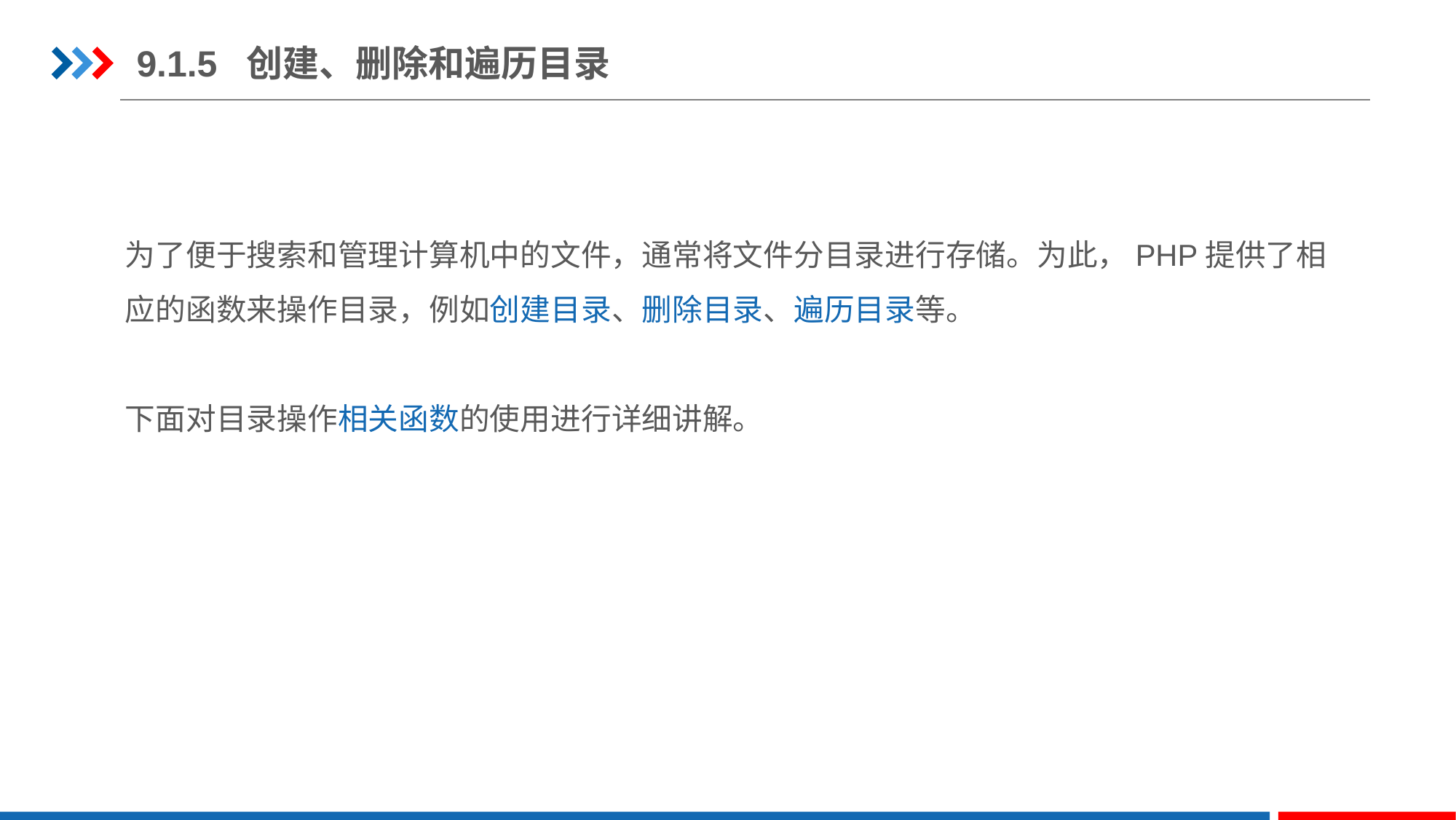

9.1.5  创建、删除和遍历目录
为了便于搜索和管理计算机中的文件，通常将文件分目录进行存储。为此，PHP提供了相应的函数来操作目录，例如创建目录、删除目录、遍历目录等。

下面对目录操作相关函数的使用进行详细讲解。